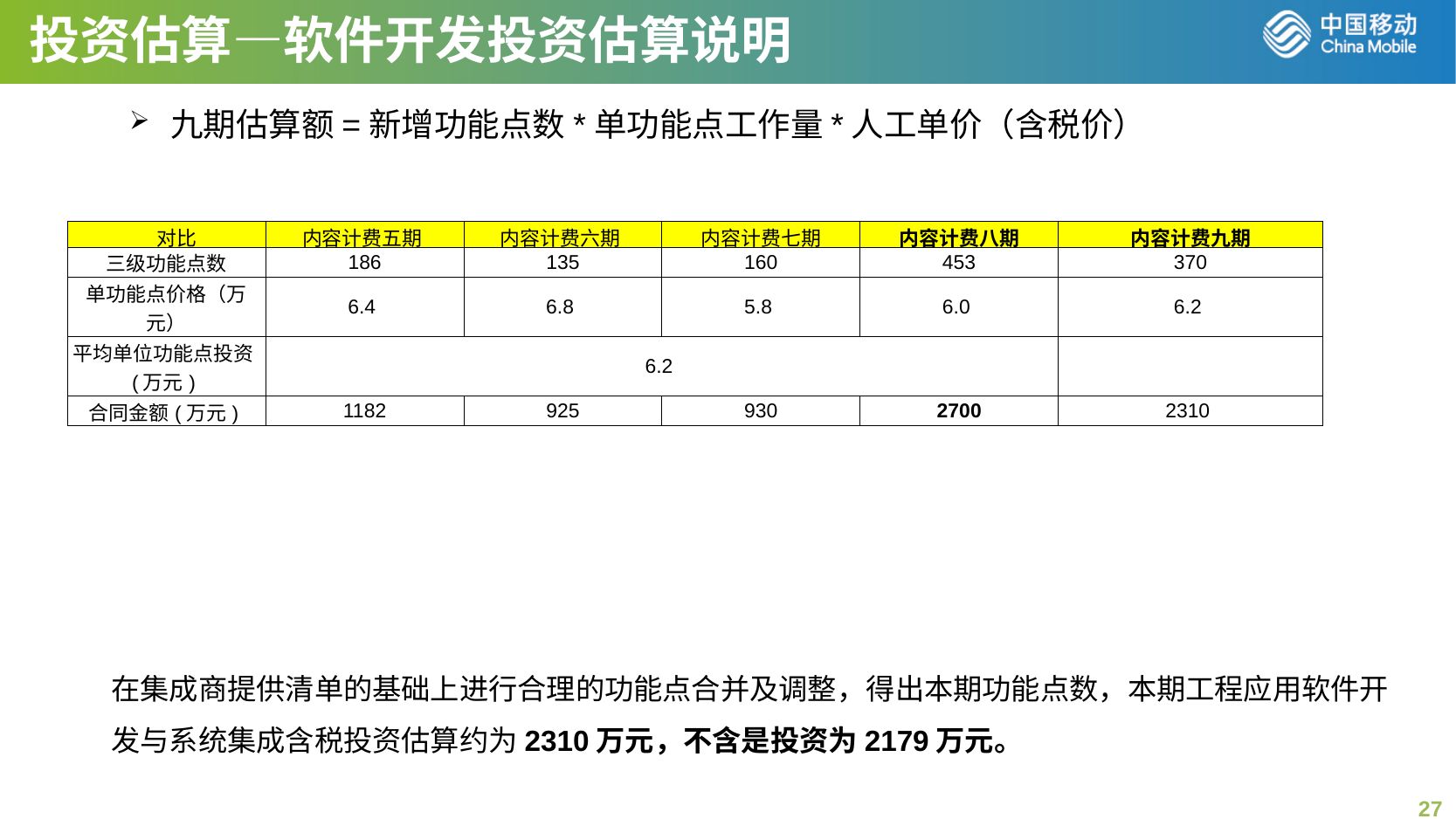

投资估算—软件开发投资估算说明
九期估算额=新增功能点数*单功能点工作量*人工单价（含税价）
| 对比 | 内容计费五期 | 内容计费六期 | 内容计费七期 | 内容计费八期 | 内容计费九期 |
| --- | --- | --- | --- | --- | --- |
| 三级功能点数 | 186 | 135 | 160 | 453 | 370 |
| 单功能点价格（万元） | 6.4 | 6.8 | 5.8 | 6.0 | 6.2 |
| 平均单位功能点投资(万元) | 6.2 |  |  |  |  |
| 合同金额(万元) | 1182 | 925 | 930 | 2700 | 2310 |
在集成商提供清单的基础上进行合理的功能点合并及调整，得出本期功能点数，本期工程应用软件开发与系统集成含税投资估算约为2310万元，不含是投资为2179万元。